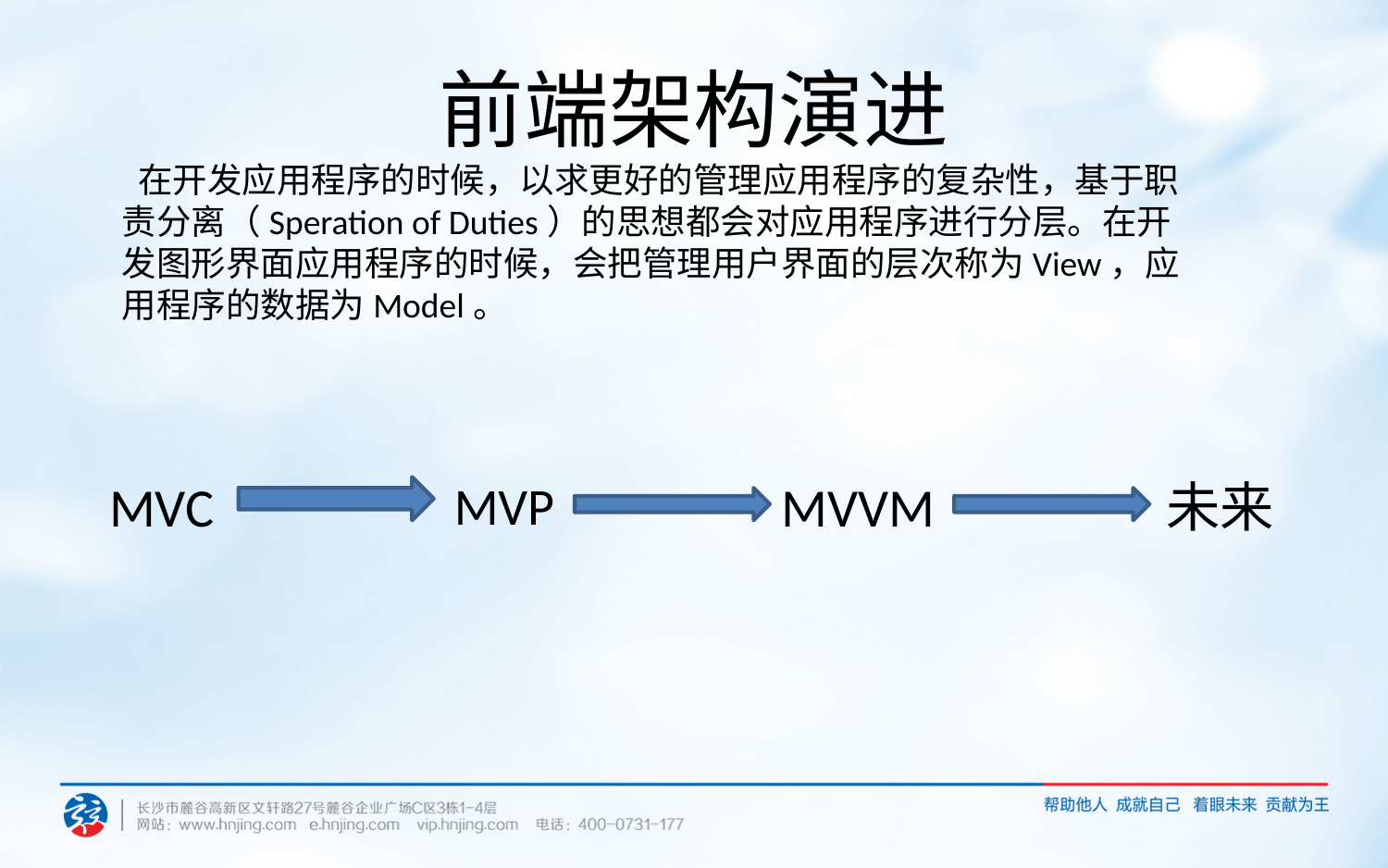

# 前端架构演进
 在开发应用程序的时候，以求更好的管理应用程序的复杂性，基于职责分离（Speration of Duties）的思想都会对应用程序进行分层。在开发图形界面应用程序的时候，会把管理用户界面的层次称为View，应用程序的数据为Model。
	MVC
	MVP
	MVVM
	   未来